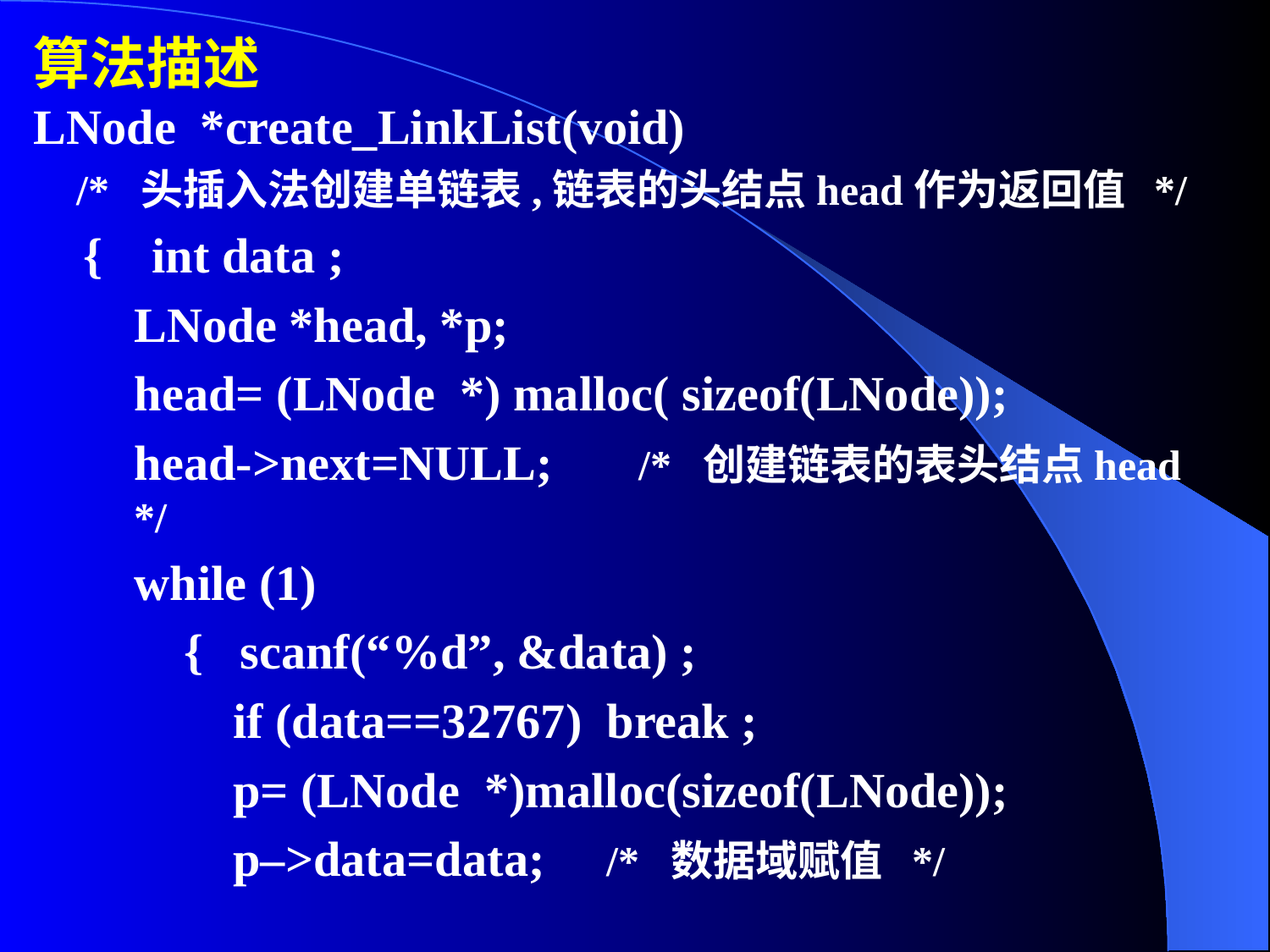

# 算法描述
LNode  *create_LinkList(void)
    /*  头插入法创建单链表,链表的头结点head作为返回值  */
{    int data ;
LNode *head, *p;
head= (LNode  *) malloc( sizeof(LNode));
head->next=NULL;       /*  创建链表的表头结点head  */
while (1)
{   scanf(“%d”, &data) ;
if (data==32767)  break ;
p= (LNode  *)malloc(sizeof(LNode));
p–>data=data;     /*  数据域赋值  */